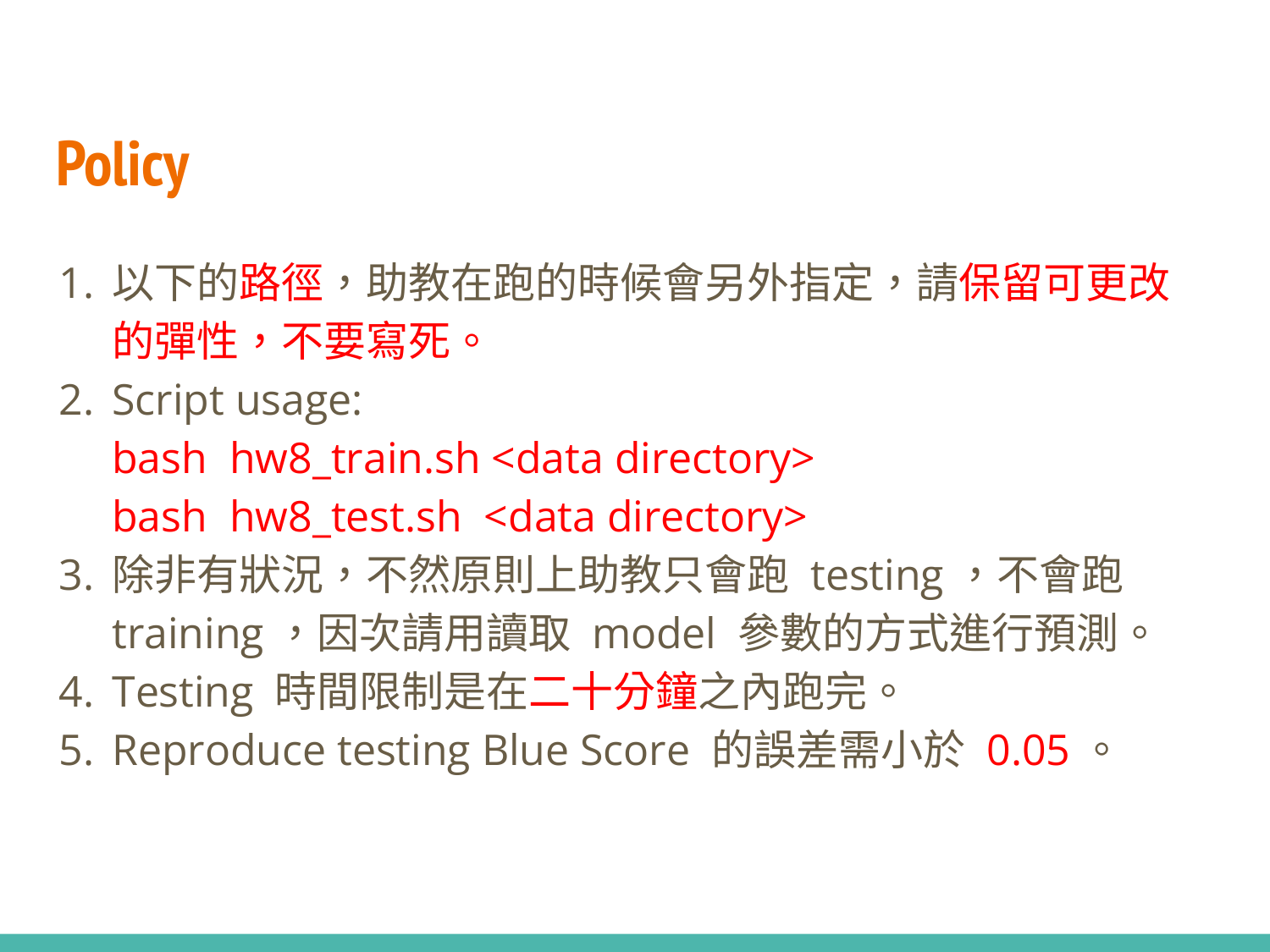

# Policy
以下的路徑，助教在跑的時候會另外指定，請保留可更改的彈性，不要寫死。
Script usage:
bash  hw8_train.sh <data directory>
bash  hw8_test.sh  <data directory>
除非有狀況，不然原則上助教只會跑 testing，不會跑 training，因次請用讀取 model 參數的方式進行預測。
Testing 時間限制是在二十分鐘之內跑完。
Reproduce testing Blue Score 的誤差需小於 0.05。